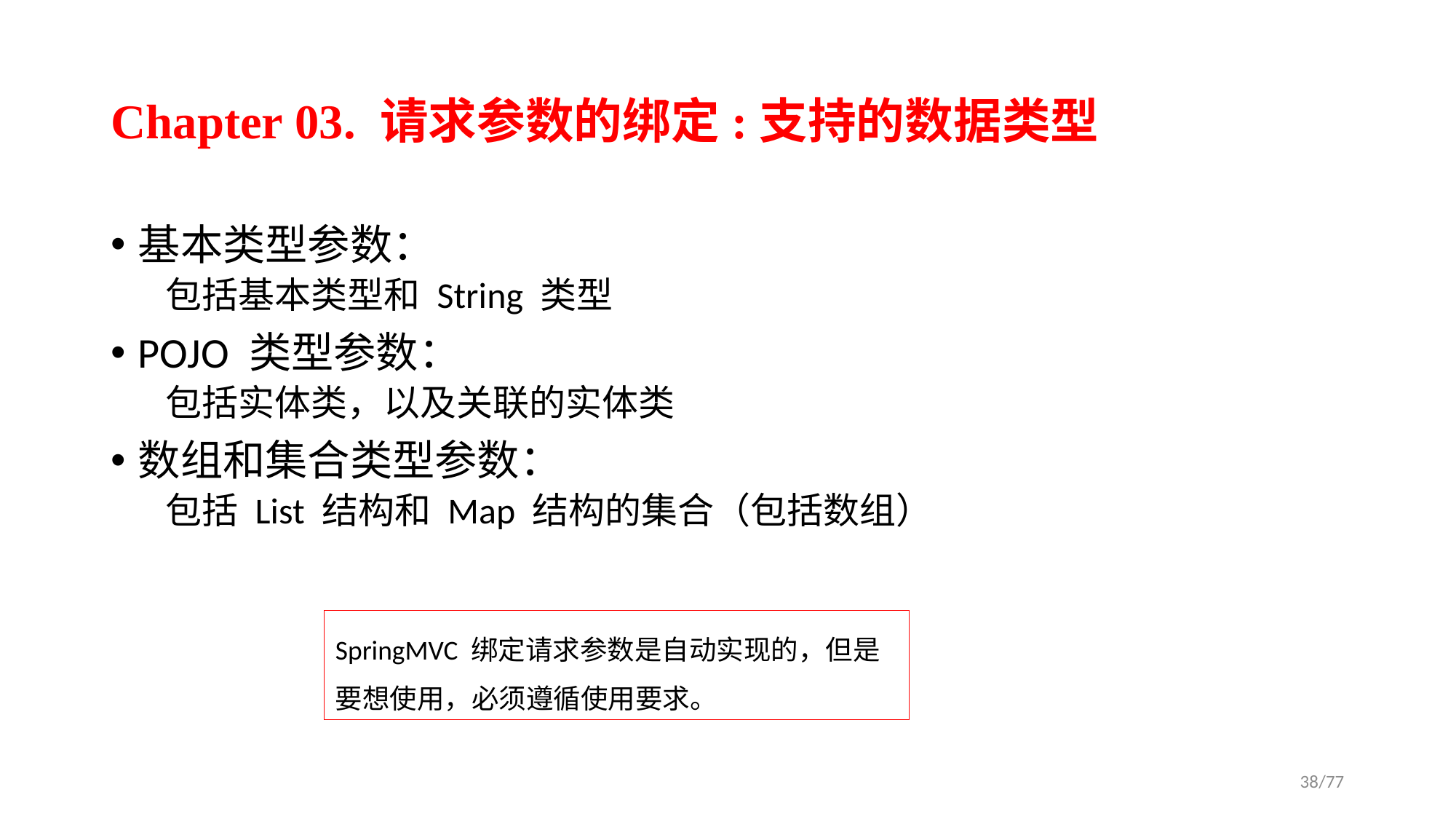

# Chapter 03. 请求参数的绑定:支持的数据类型
基本类型参数：
包括基本类型和 String 类型
POJO 类型参数：
包括实体类，以及关联的实体类
数组和集合类型参数：
包括 List 结构和 Map 结构的集合（包括数组）

SpringMVC 绑定请求参数是自动实现的，但是要想使用，必须遵循使用要求。
38